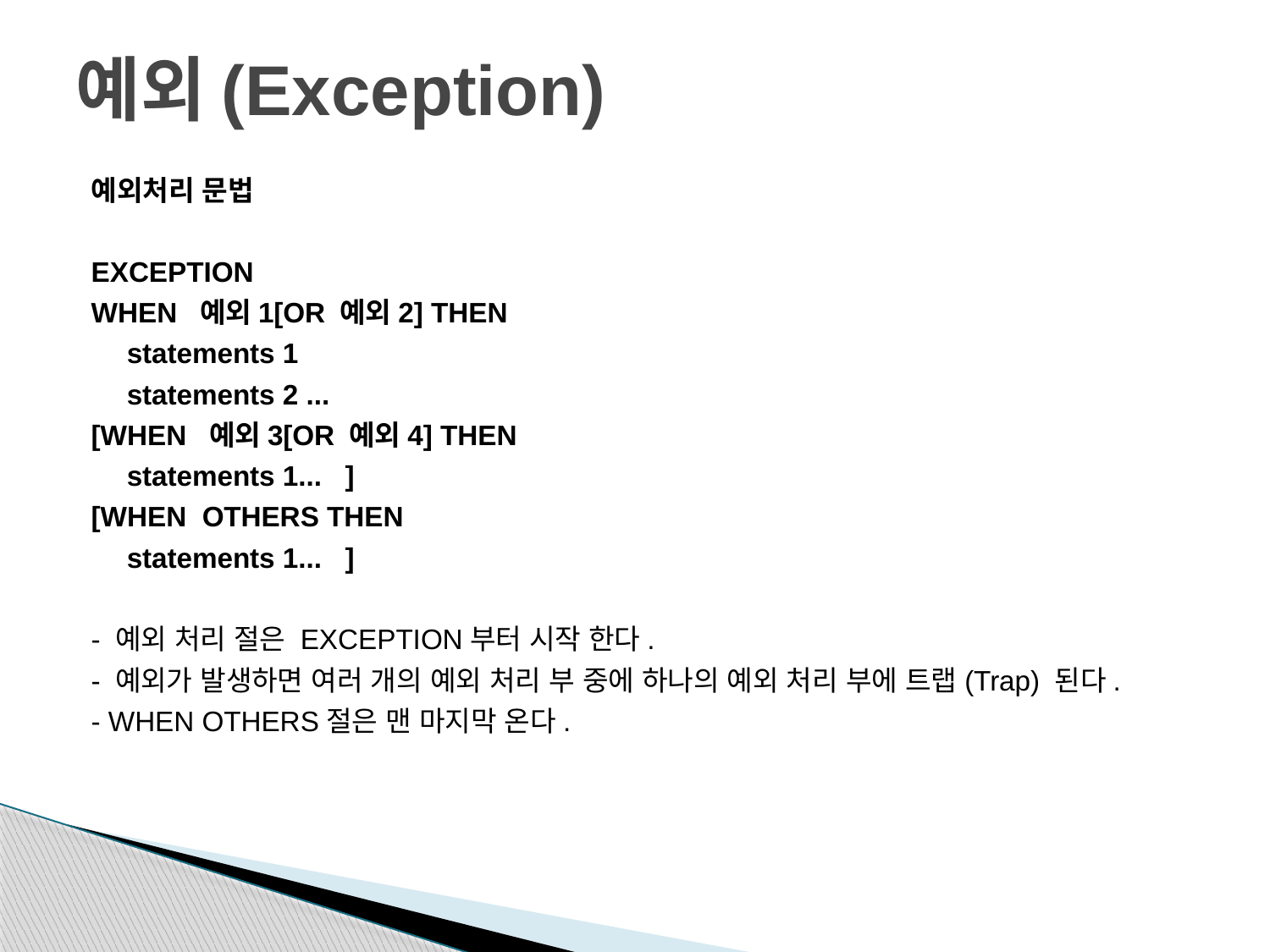

# 예외(Exception)
예외처리 문법

EXCEPTION
WHEN  예외1[OR 예외2] THEN
	statements 1
	statements 2 ...
[WHEN  예외3[OR 예외4] THEN
	statements 1...   ]
[WHEN  OTHERS THEN
	statements 1...   ]

- 예외 처리 절은 EXCEPTION부터 시작 한다.
- 예외가 발생하면 여러 개의 예외 처리 부 중에 하나의 예외 처리 부에 트랩(Trap) 된다.
- WHEN OTHERS절은 맨 마지막 온다.